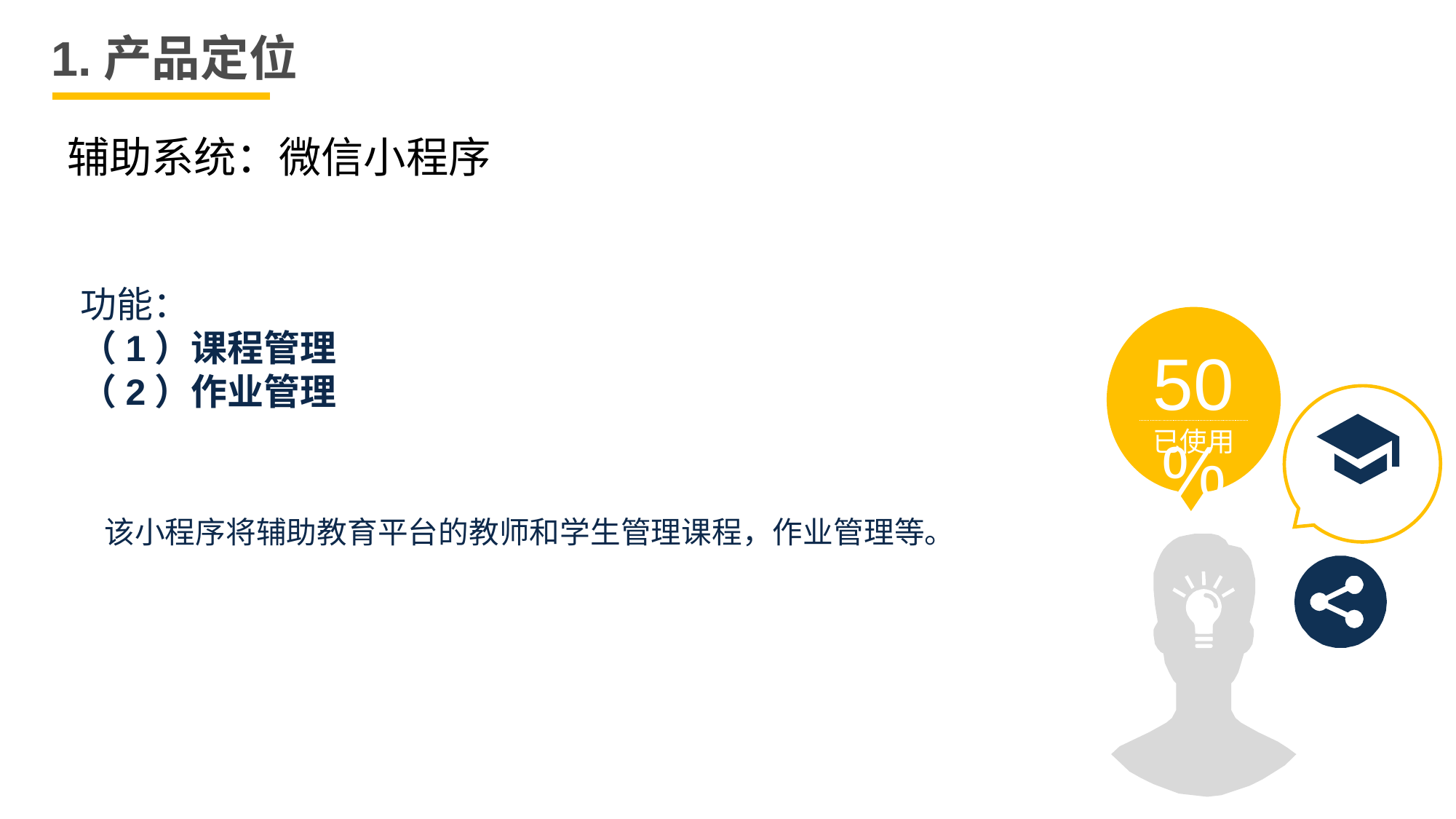

# 1.产品定位
辅助系统：微信小程序
功能：
（1）课程管理
（2）作业管理

50%
已使用

该小程序将辅助教育平台的教师和学生管理课程，作业管理等。